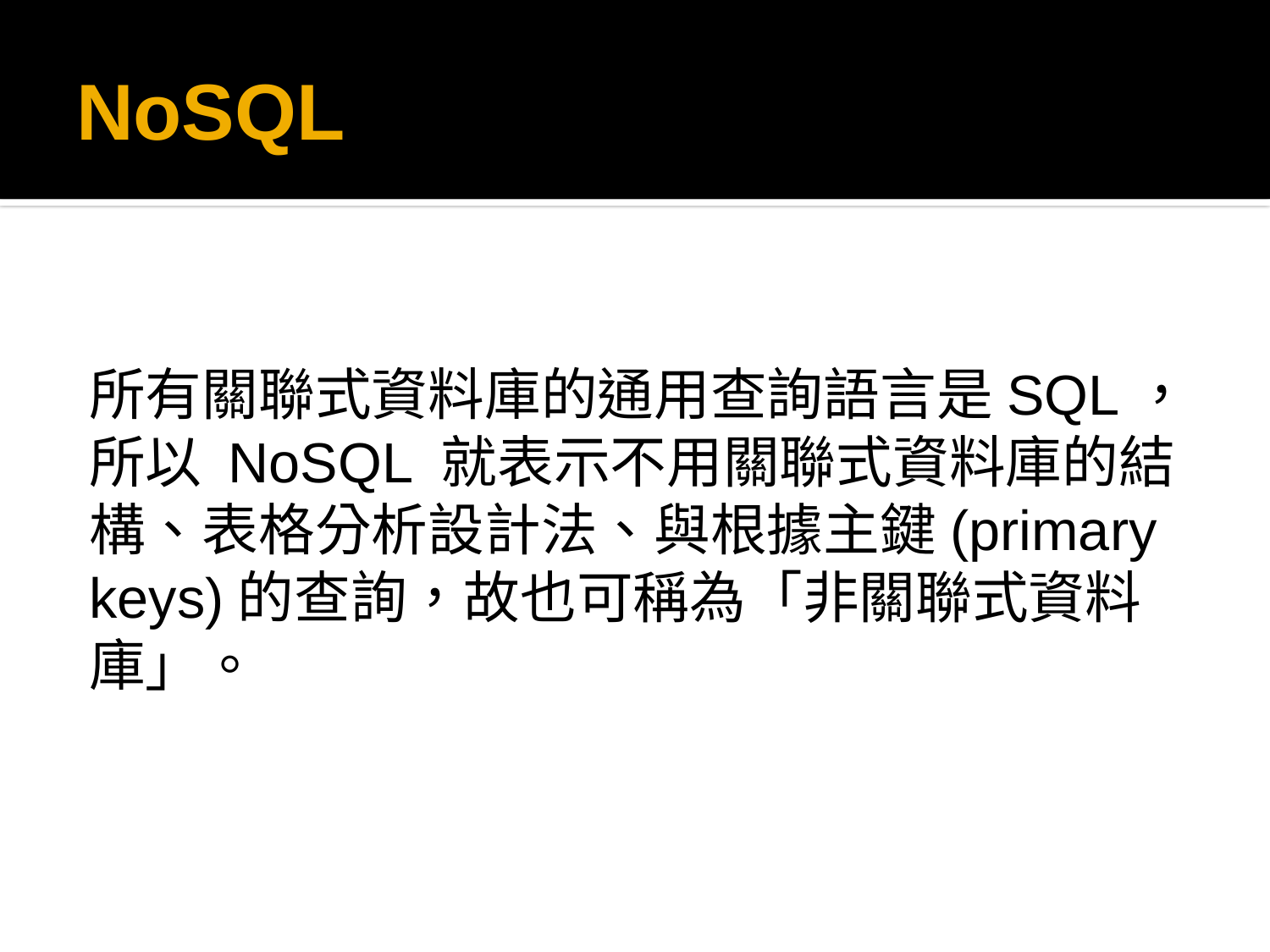

# NoSQL
所有關聯式資料庫的通用查詢語言是SQL，所以 NoSQL 就表示不用關聯式資料庫的結構、表格分析設計法、與根據主鍵(primary keys)的查詢，故也可稱為「非關聯式資料庫」。